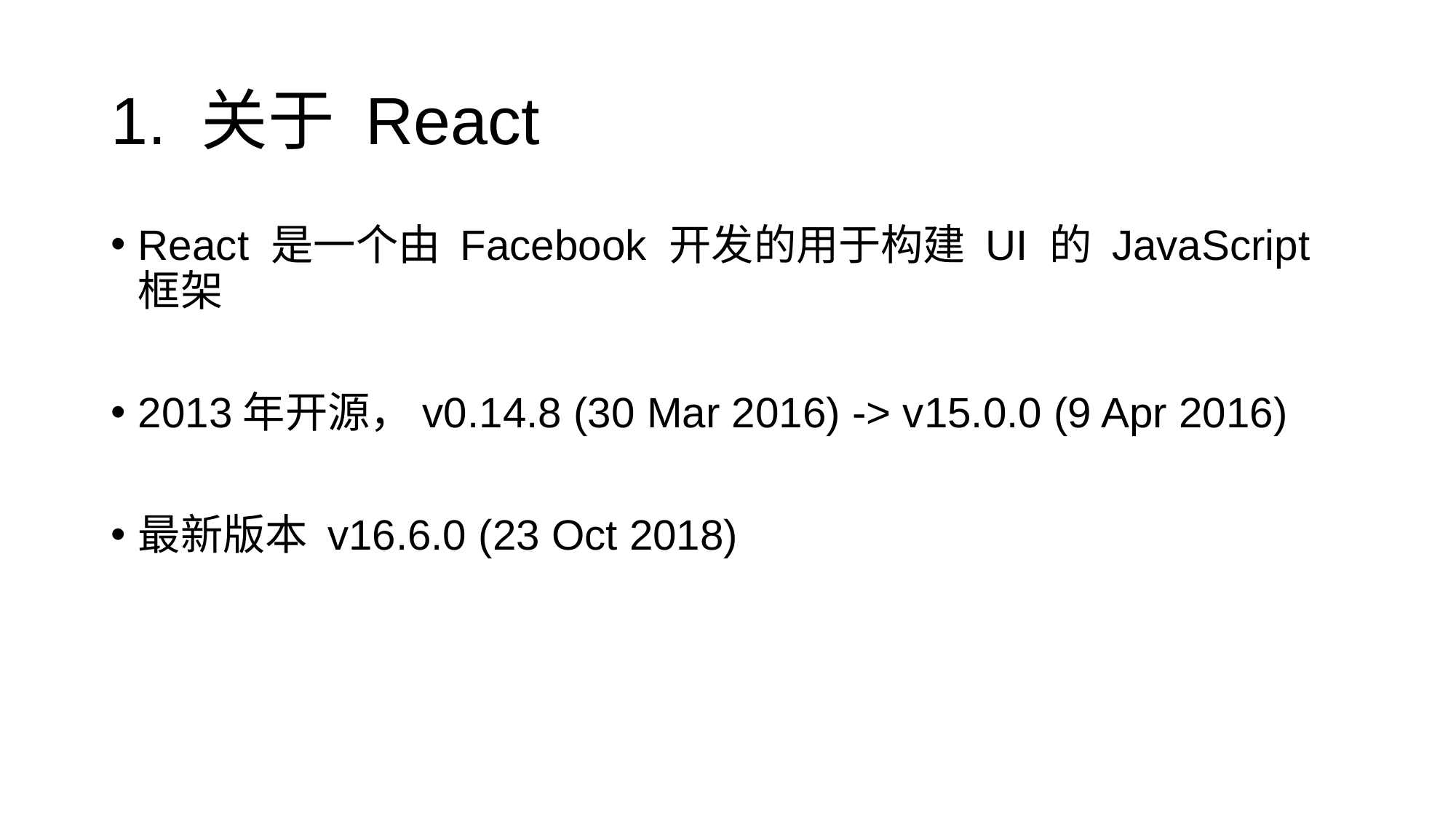

# 1. 关于 React
React 是一个由 Facebook 开发的用于构建 UI 的 JavaScript 框架

2013年开源，v0.14.8 (30 Mar 2016) -> v15.0.0 (9 Apr 2016)

最新版本 v16.6.0 (23 Oct 2018)